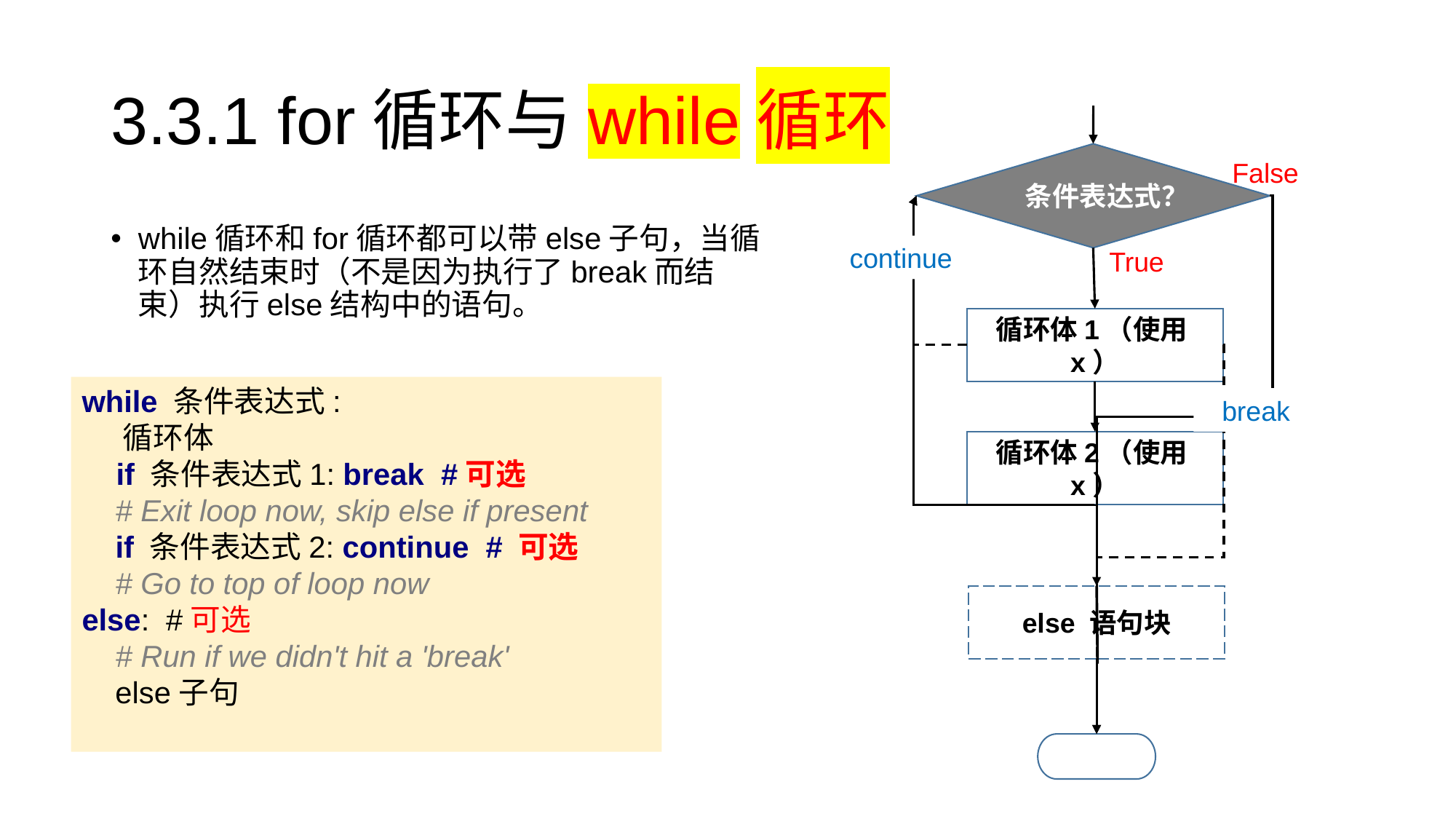

# 3.3.1 for循环与while循环
条件表达式？
False
while循环和for循环都可以带else子句，当循环自然结束时（不是因为执行了break而结束）执行else结构中的语句。

continue
True
循环体1（使用x）
while 条件表达式:
    循环体
    if 条件表达式1: break  #可选
    # Exit loop now, skip else if present
    if 条件表达式2: continue  # 可选
    # Go to top of loop now
else:  #可选
    # Run if we didn't hit a 'break'
    else子句

break
循环体2（使用x）
else 语句块